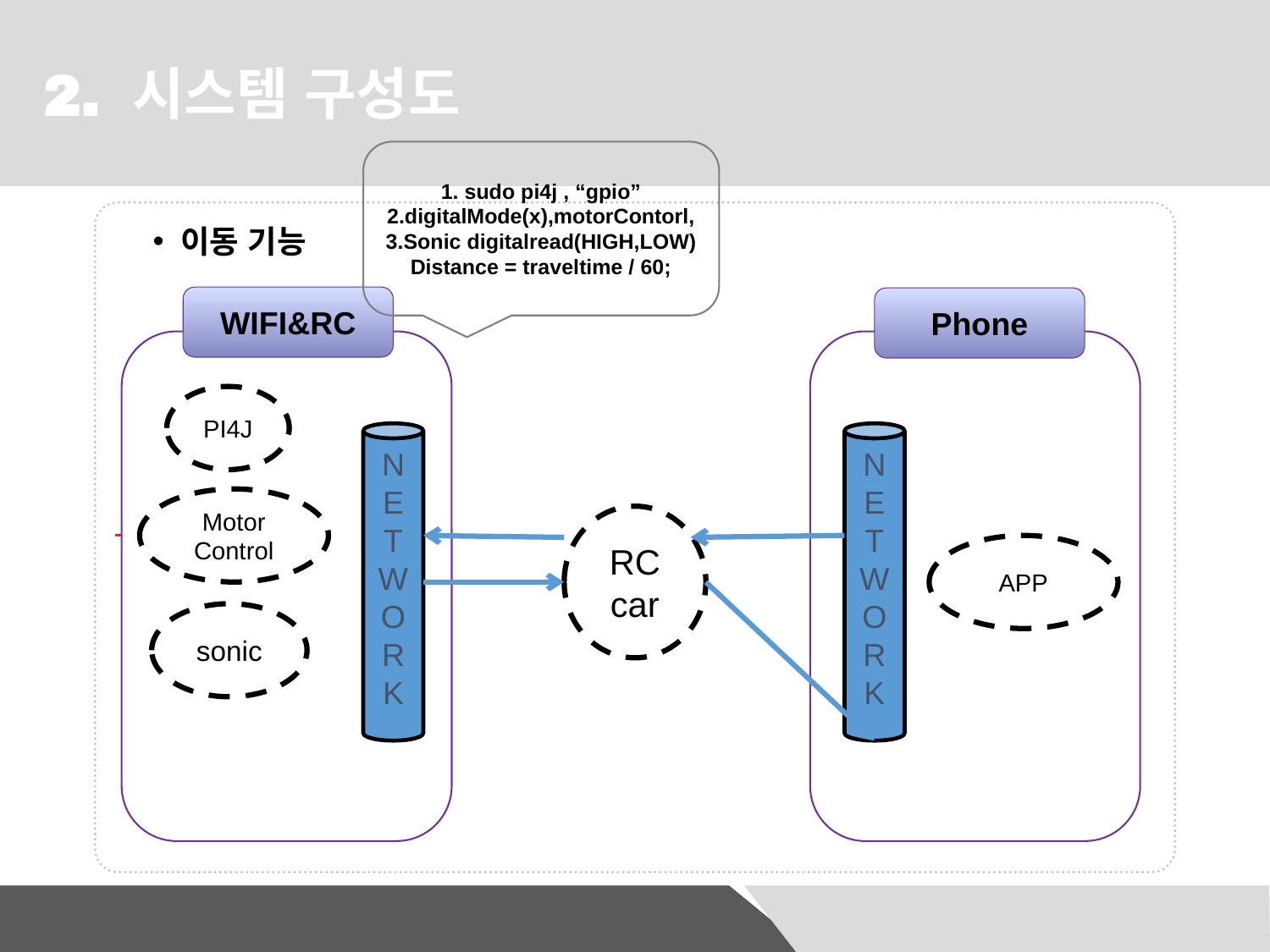

2. 시스템 구성도
1. sudo pi4j , “gpio”
2.digitalMode(x),motorContorl,
3.Sonic digitalread(HIGH,LOW)
Distance = traveltime / 60;

 이동 기능
WIFI&RC
Phone

PI4J
N
E
T
W
O
R
K
N
E
T
W
O
R
K
Motor
Control
RC car
APP
sonic